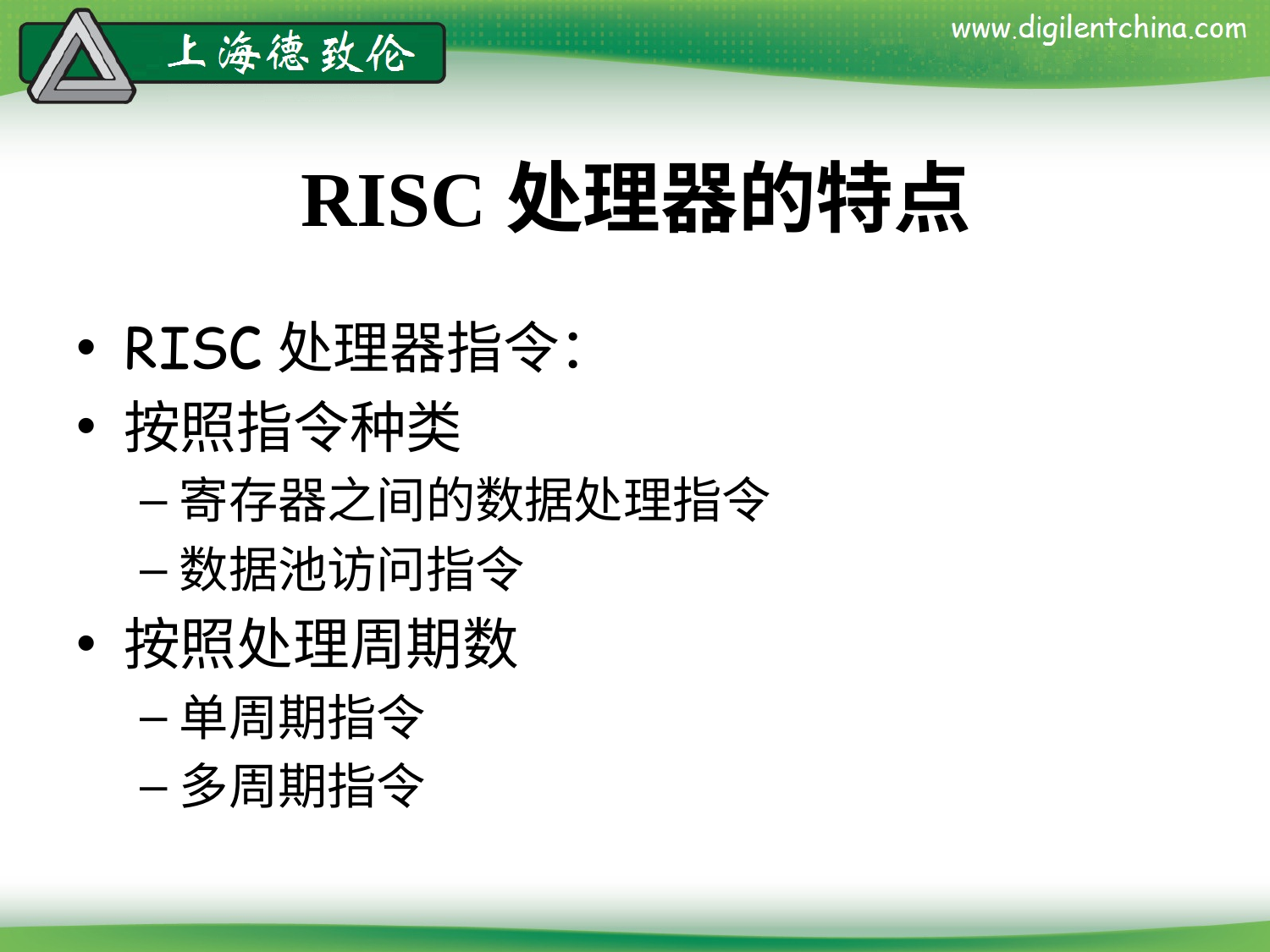

# RISC处理器的特点
RISC处理器指令：
按照指令种类
寄存器之间的数据处理指令
数据池访问指令
按照处理周期数
单周期指令
多周期指令